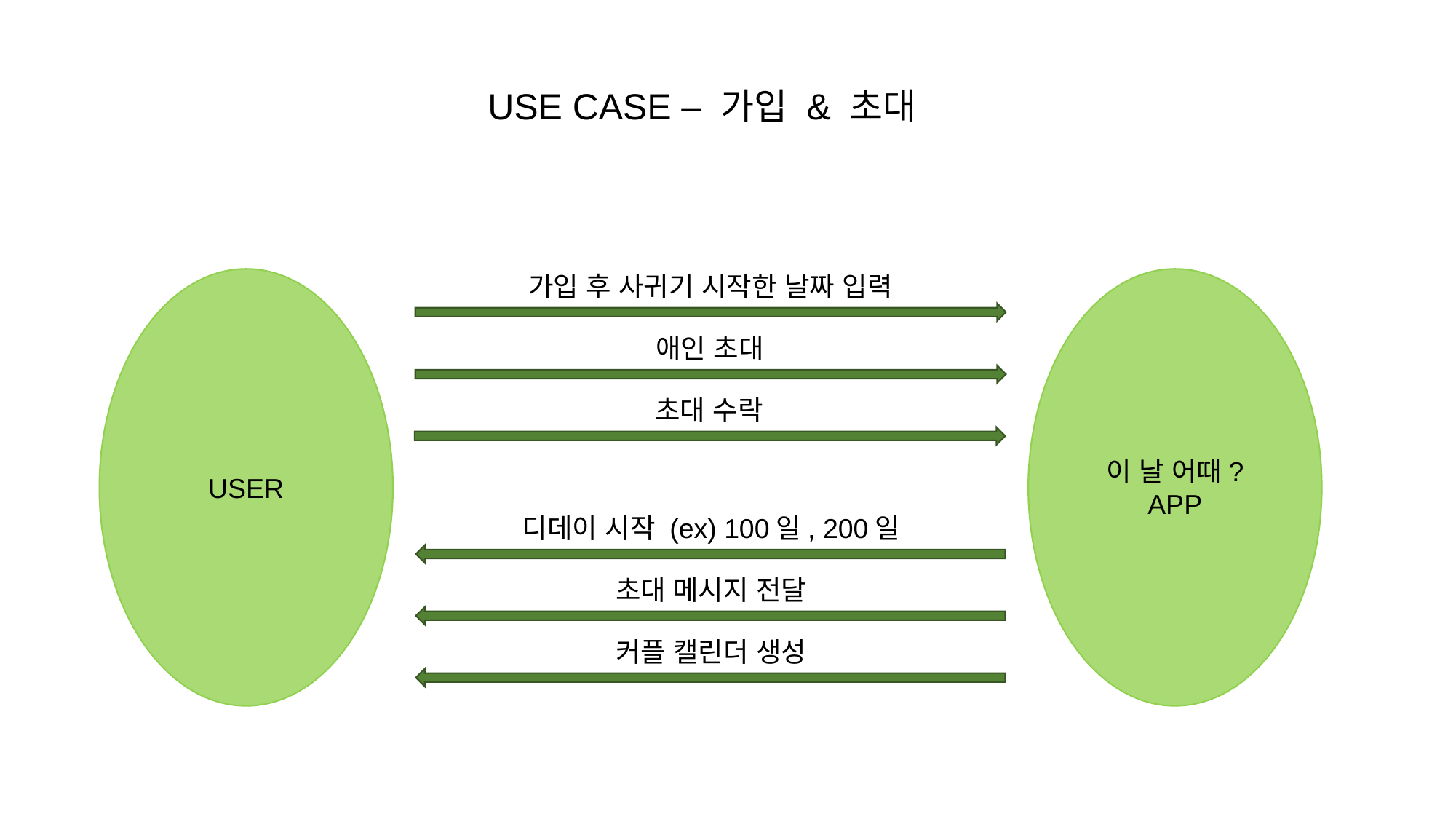

USE CASE – 가입 & 초대
가입 후 사귀기 시작한 날짜 입력
USER
이 날 어때?
APP

애인 초대

초대 수락

디데이 시작 (ex) 100일, 200일

초대 메시지 전달

커플 캘린더 생성